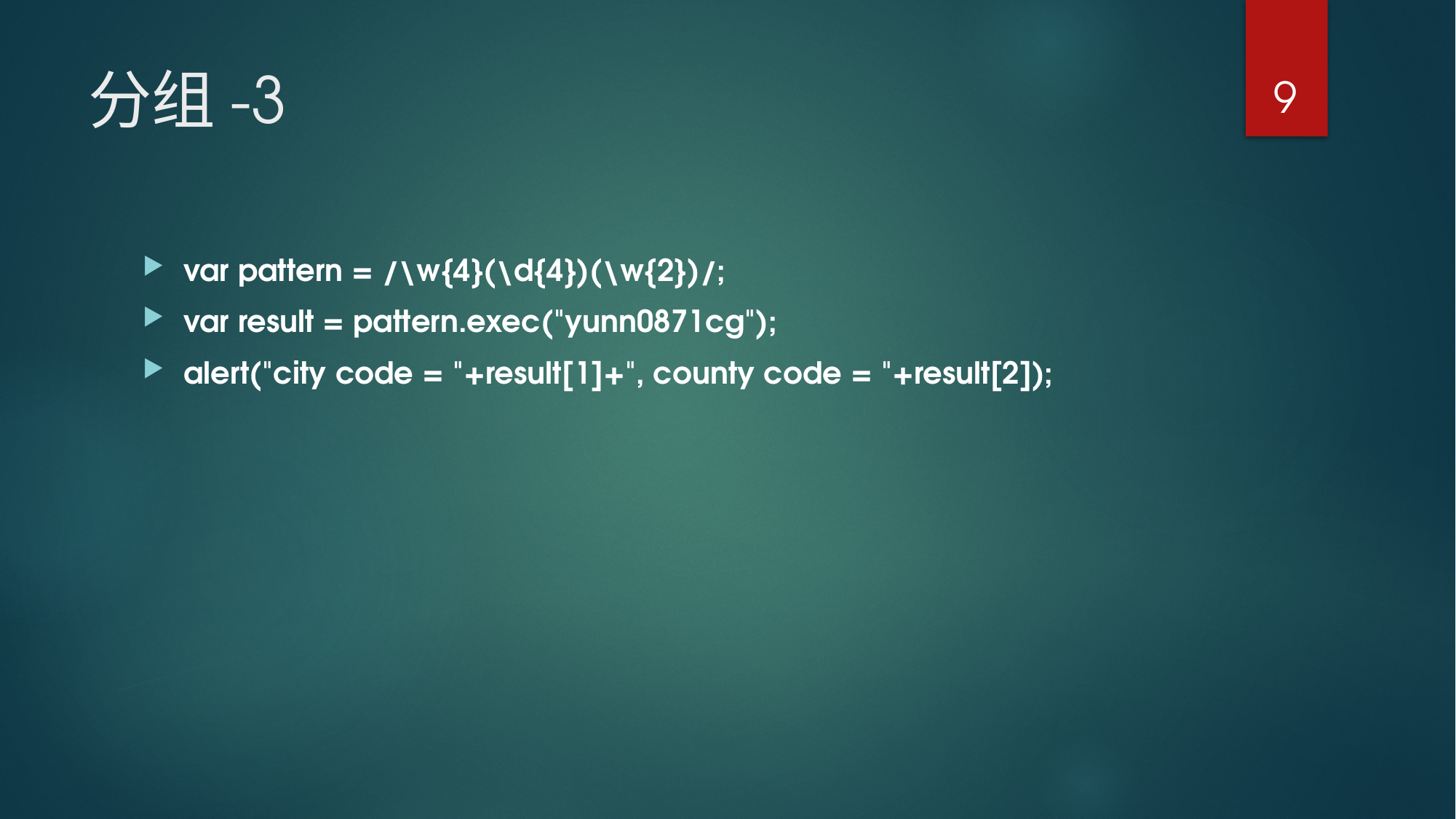

9
# 分组-3
var pattern = /\w{4}(\d{4})(\w{2})/;
var result = pattern.exec("yunn0871cg");
alert("city code = "+result[1]+", county code = "+result[2]);